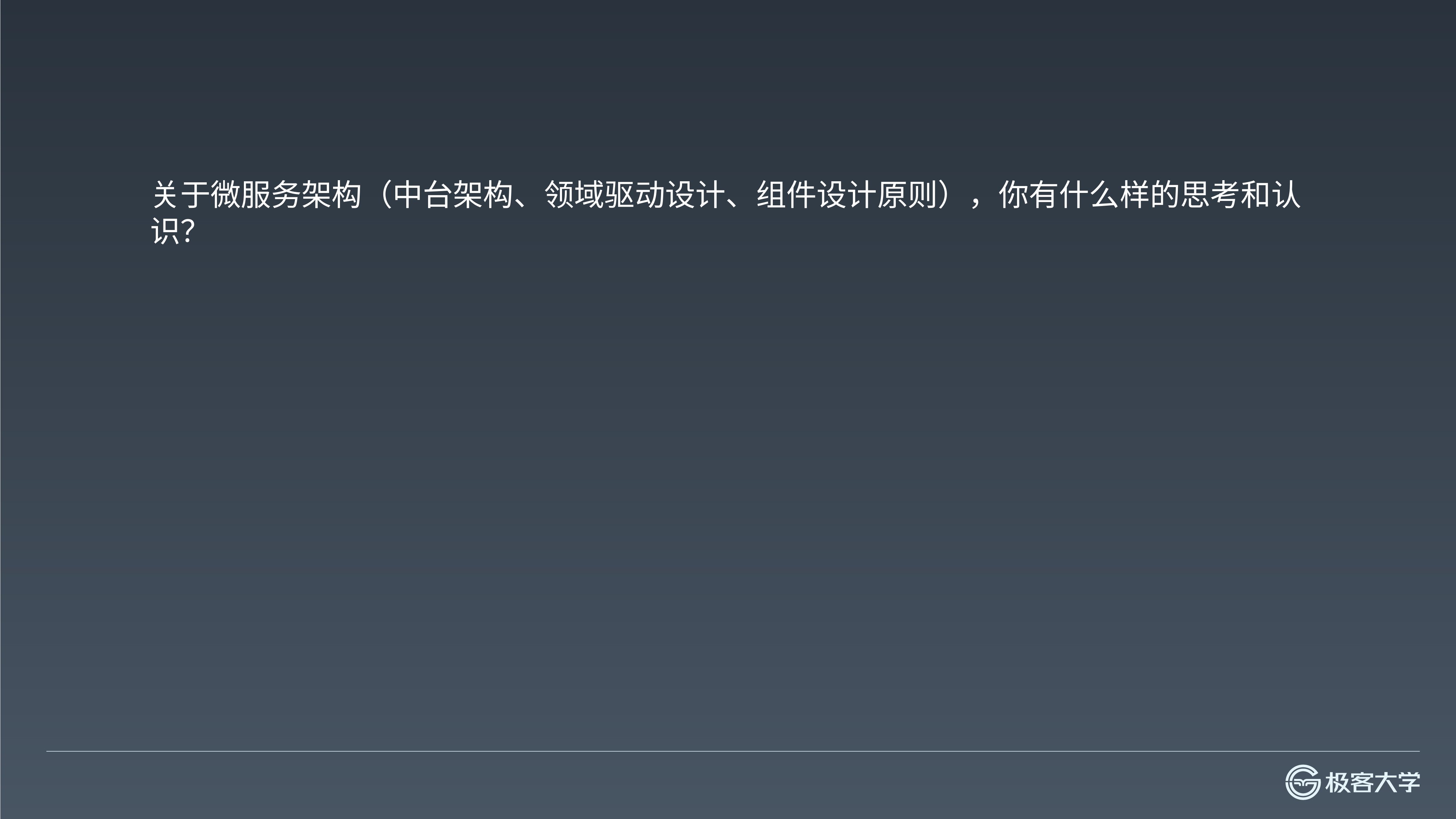

#
关于微服务架构（中台架构、领域驱动设计、组件设计原则），你有什么样的思考和认识？